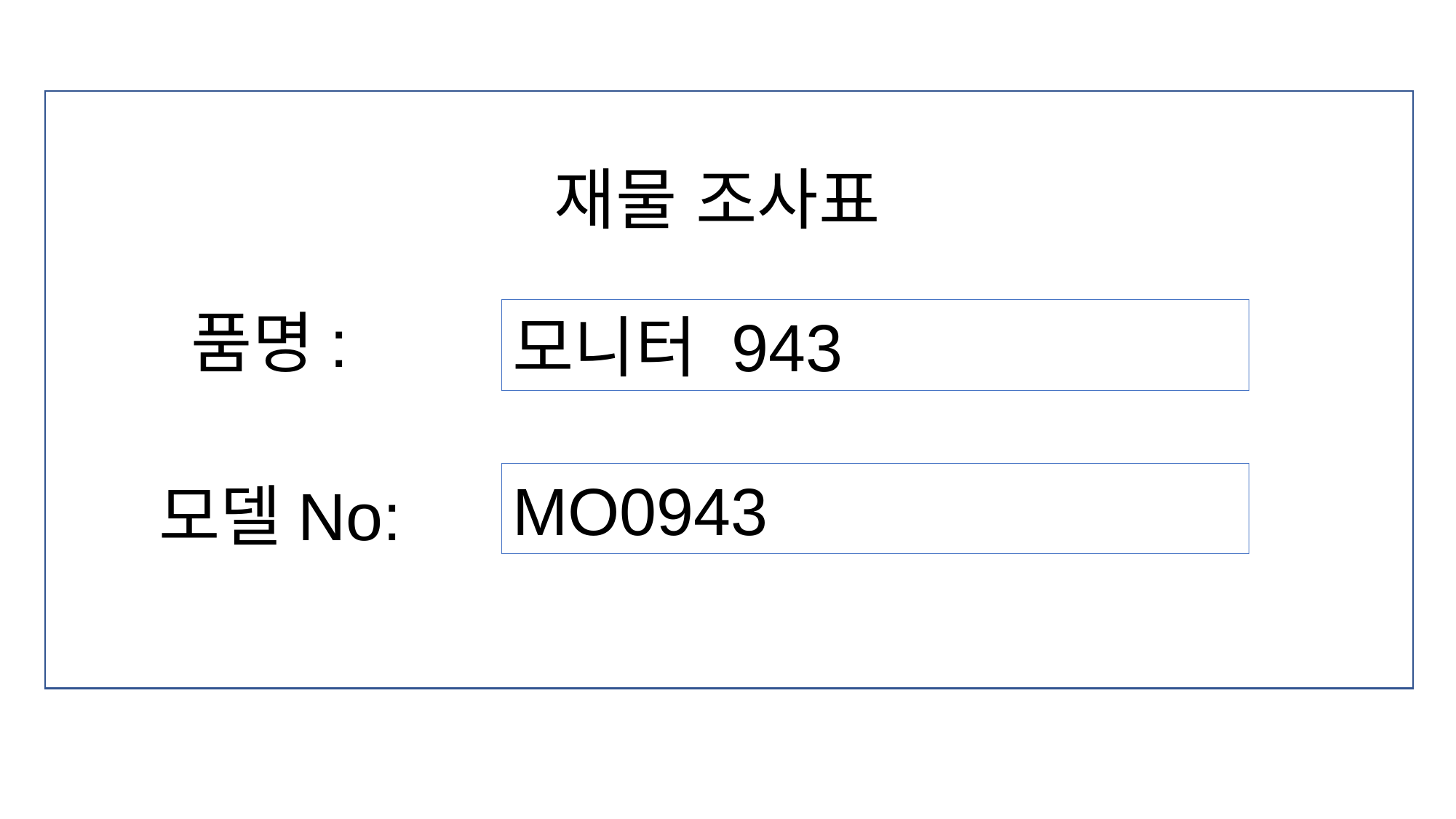

재물 조사표
품명:
모니터 943
MO0943
모델No: